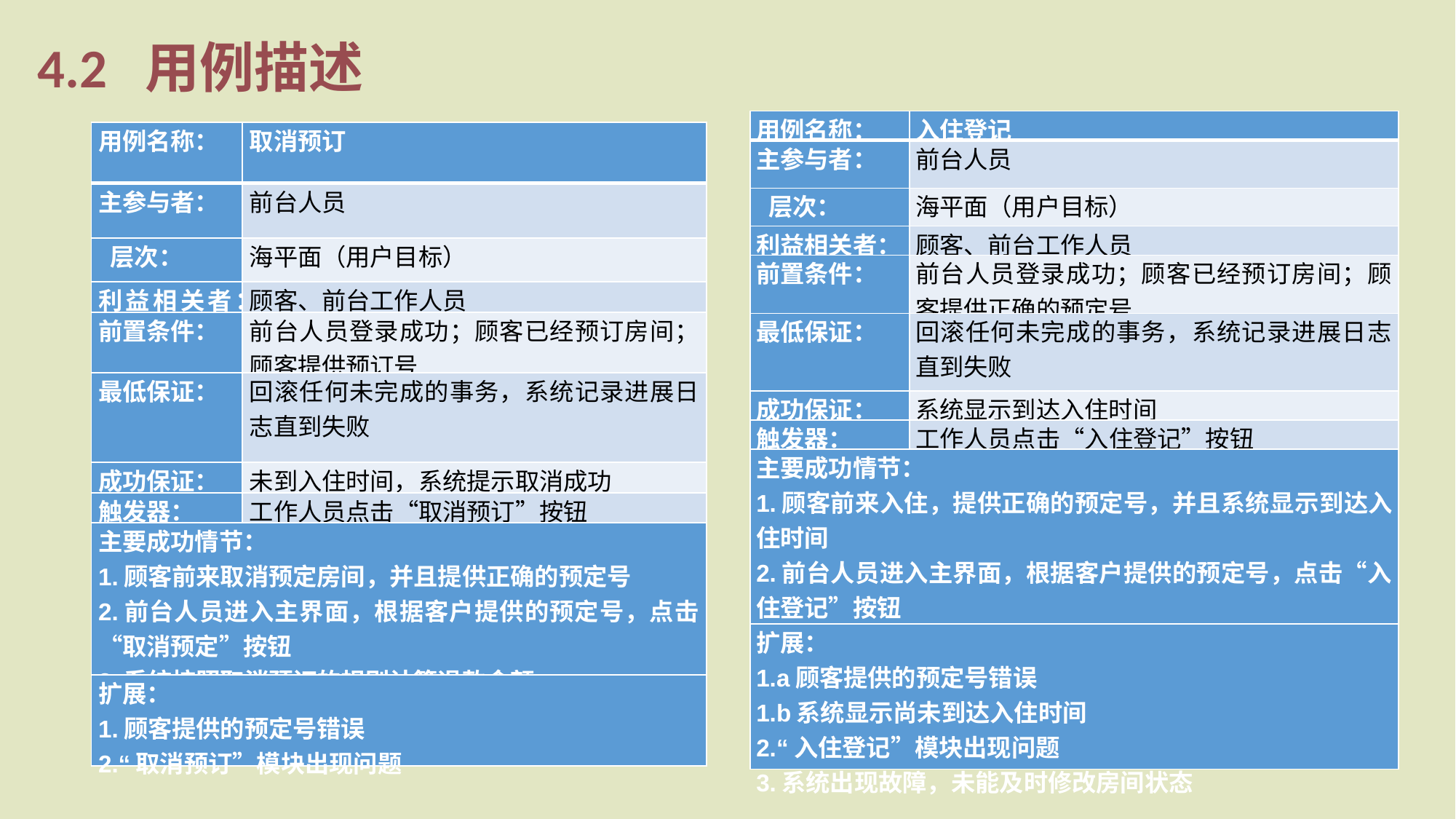

4.2  用例描述
| 用例名称： | 入住登记 |
| --- | --- |
| 主参与者： | 前台人员 |
| 层次： | 海平面（用户目标） |
| 利益相关者： | 顾客、前台工作人员 |
| 前置条件： | 前台人员登录成功；顾客已经预订房间；顾客提供正确的预定号 |
| 最低保证： | 回滚任何未完成的事务，系统记录进展日志直到失败 |
| 成功保证： | 系统显示到达入住时间 |
| 触发器： | 工作人员点击“入住登记”按钮 |
| 主要成功情节： 1.顾客前来入住，提供正确的预定号，并且系统显示到达入住时间 2.前台人员进入主界面，根据客户提供的预定号，点击“入住登记”按钮 3.系统修改房间状态 |  |
| 扩展： 1.a顾客提供的预定号错误 1.b系统显示尚未到达入住时间 2.“入住登记”模块出现问题 3.系统出现故障，未能及时修改房间状态 |  |
| 用例名称： | 取消预订 |
| --- | --- |
| 主参与者： | 前台人员 |
| 层次： | 海平面（用户目标） |
| 利益相关者： | 顾客、前台工作人员 |
| 前置条件： | 前台人员登录成功；顾客已经预订房间；顾客提供预订号 |
| 最低保证： | 回滚任何未完成的事务，系统记录进展日志直到失败 |
| 成功保证： | 未到入住时间，系统提示取消成功 |
| 触发器： | 工作人员点击“取消预订”按钮 |
| 主要成功情节： 1.顾客前来取消预定房间，并且提供正确的预定号 2.前台人员进入主界面，根据客户提供的预定号，点击“取消预定”按钮 3.系统按照取消预订的规则计算退款金额 |  |
| 扩展： 1.顾客提供的预定号错误 2.“取消预订”模块出现问题 |  |